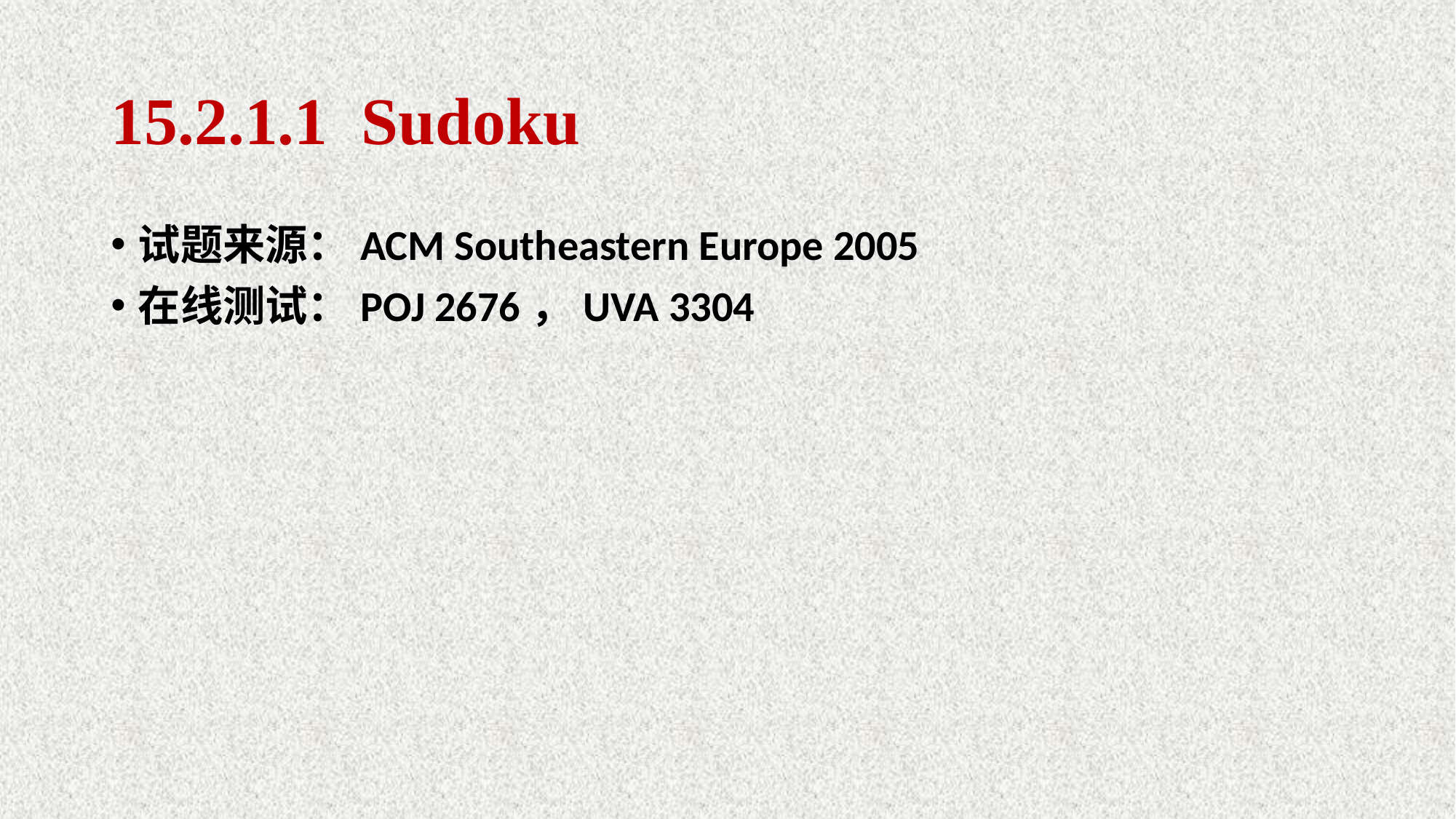

# 15.2.1.1  Sudoku
试题来源：ACM Southeastern Europe 2005
在线测试：POJ 2676，UVA 3304